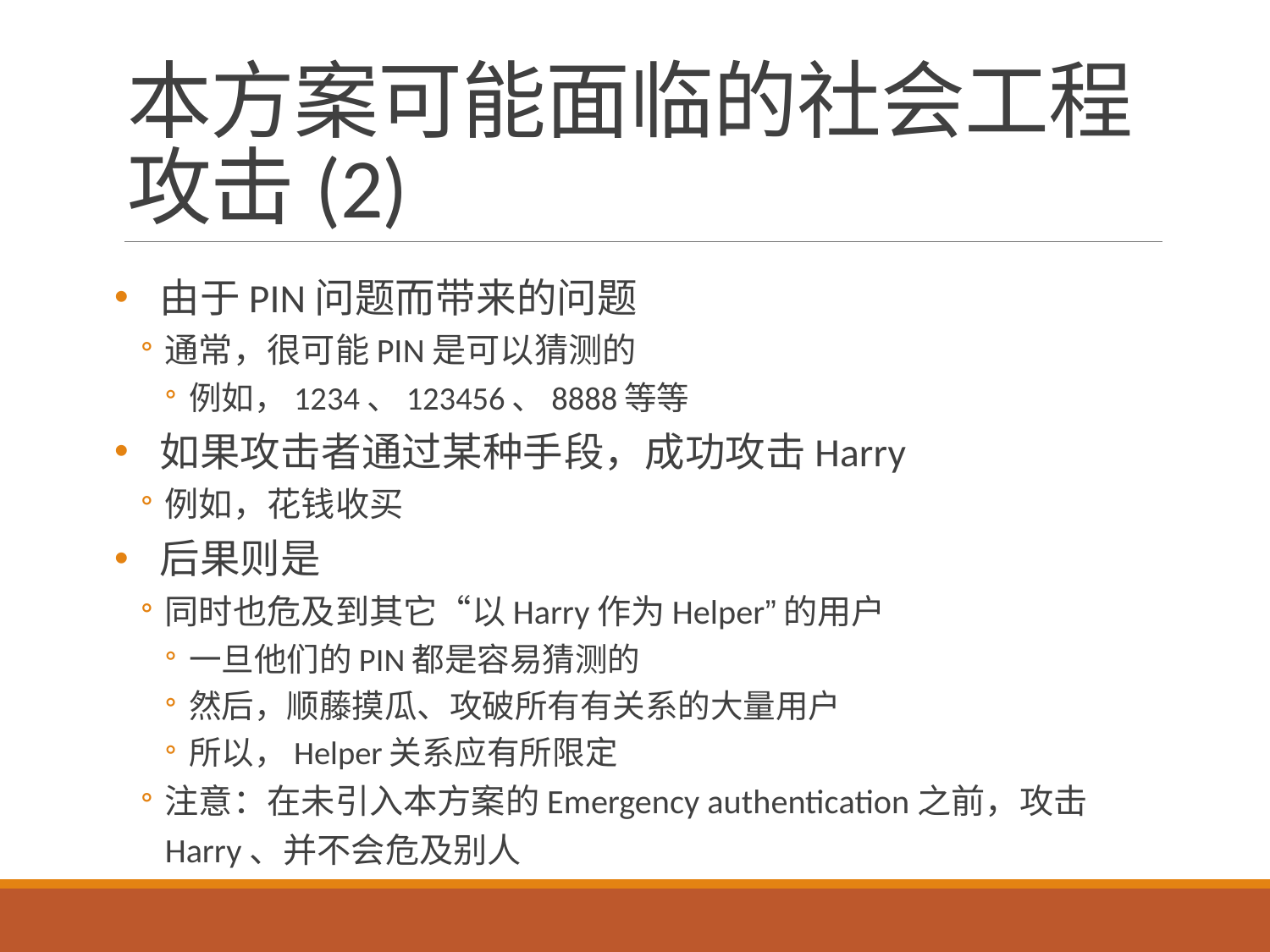

# 本方案可能面临的社会工程攻击(2)
由于PIN问题而带来的问题
通常，很可能PIN是可以猜测的
例如，1234、123456、8888等等
如果攻击者通过某种手段，成功攻击Harry
例如，花钱收买
后果则是
同时也危及到其它“以Harry作为Helper”的用户
一旦他们的PIN都是容易猜测的
然后，顺藤摸瓜、攻破所有有关系的大量用户
所以，Helper关系应有所限定
注意：在未引入本方案的Emergency authentication之前，攻击Harry、并不会危及别人